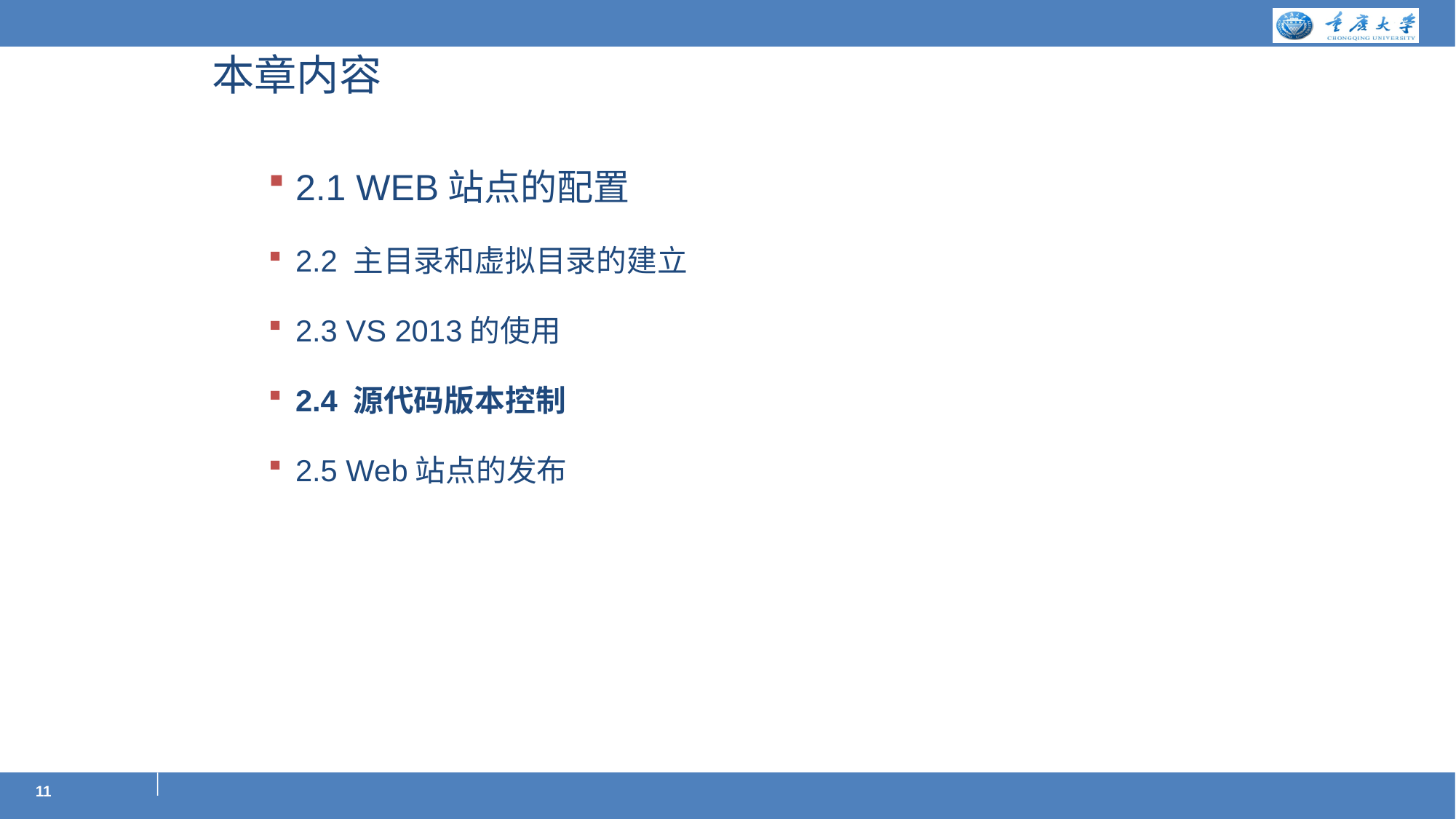

# 本章内容
2.1 WEB站点的配置
2.2 主目录和虚拟目录的建立
2.3 VS 2013的使用
2.4 源代码版本控制
2.5 Web站点的发布
11